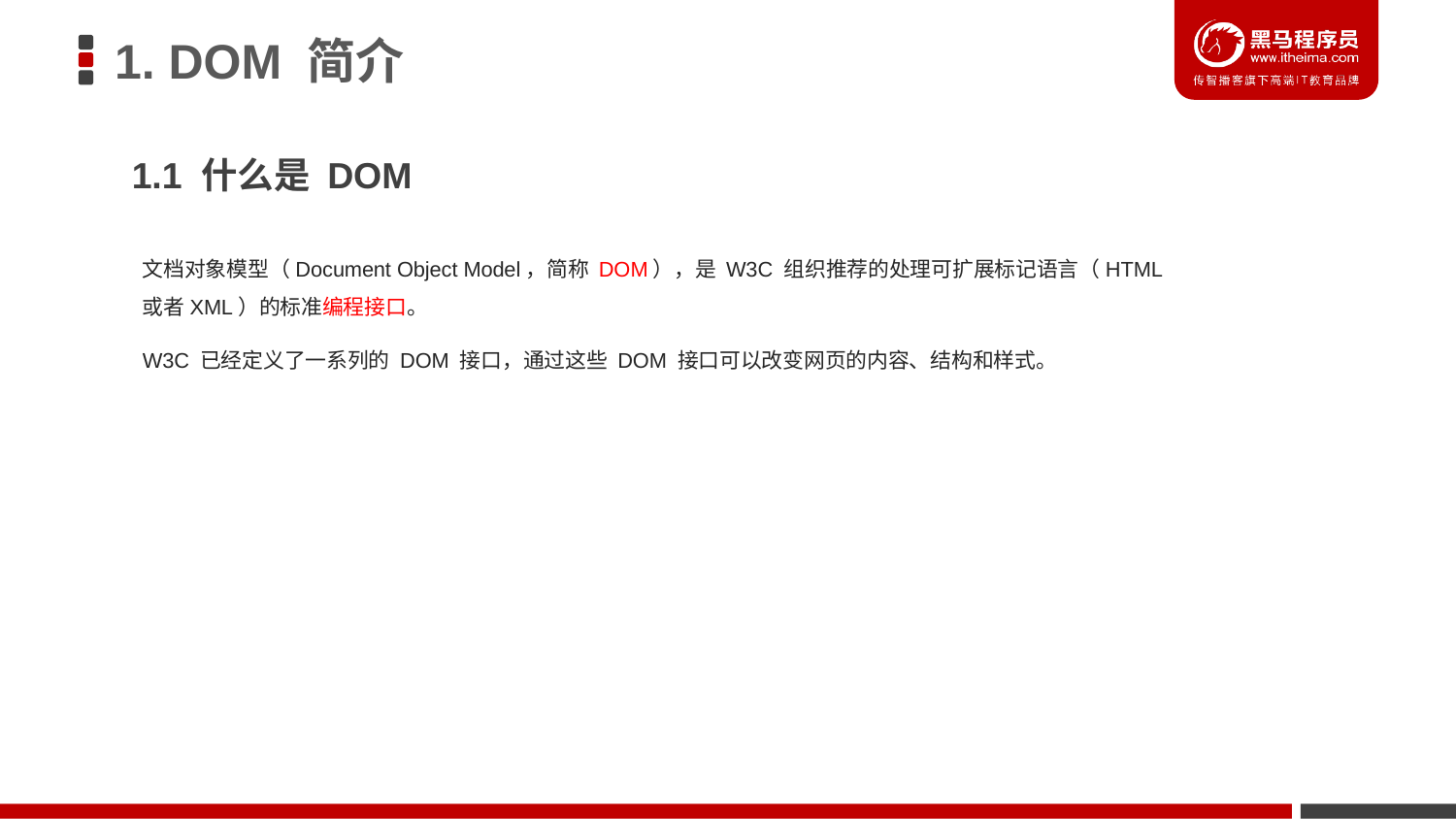

# 1. DOM 简介
1.1 什么是 DOM
文档对象模型（Document Object Model，简称 DOM），是 W3C 组织推荐的处理可扩展标记语言（HTML或者XML）的标准编程接口。
W3C 已经定义了一系列的 DOM 接口，通过这些 DOM 接口可以改变网页的内容、结构和样式。